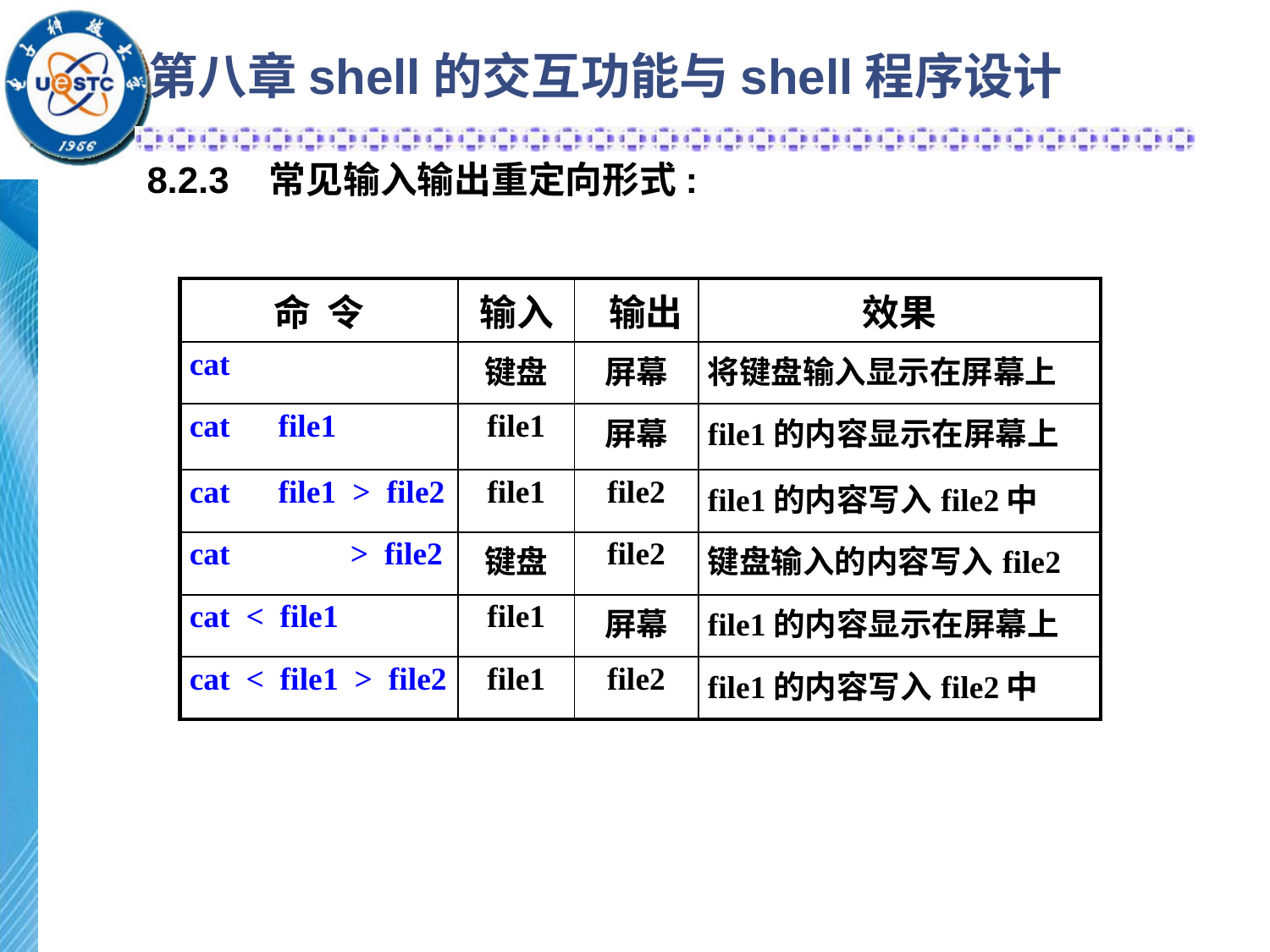

# 第八章shell的交互功能与shell程序设计
     8.2.3   常见输入输出重定向形式:

| 命 令 | 输入 | 输出 | 效果 |
| --- | --- | --- | --- |
| cat | 键盘 | 屏幕 | 将键盘输入显示在屏幕上 |
| cat file1 | file1 | 屏幕 | file1的内容显示在屏幕上 |
| cat file1 > file2 | file1 | file2 | file1的内容写入file2中 |
| cat > file2 | 键盘 | file2 | 键盘输入的内容写入file2 |
| cat < file1 | file1 | 屏幕 | file1的内容显示在屏幕上 |
| cat < file1 > file2 | file1 | file2 | file1的内容写入file2中 |